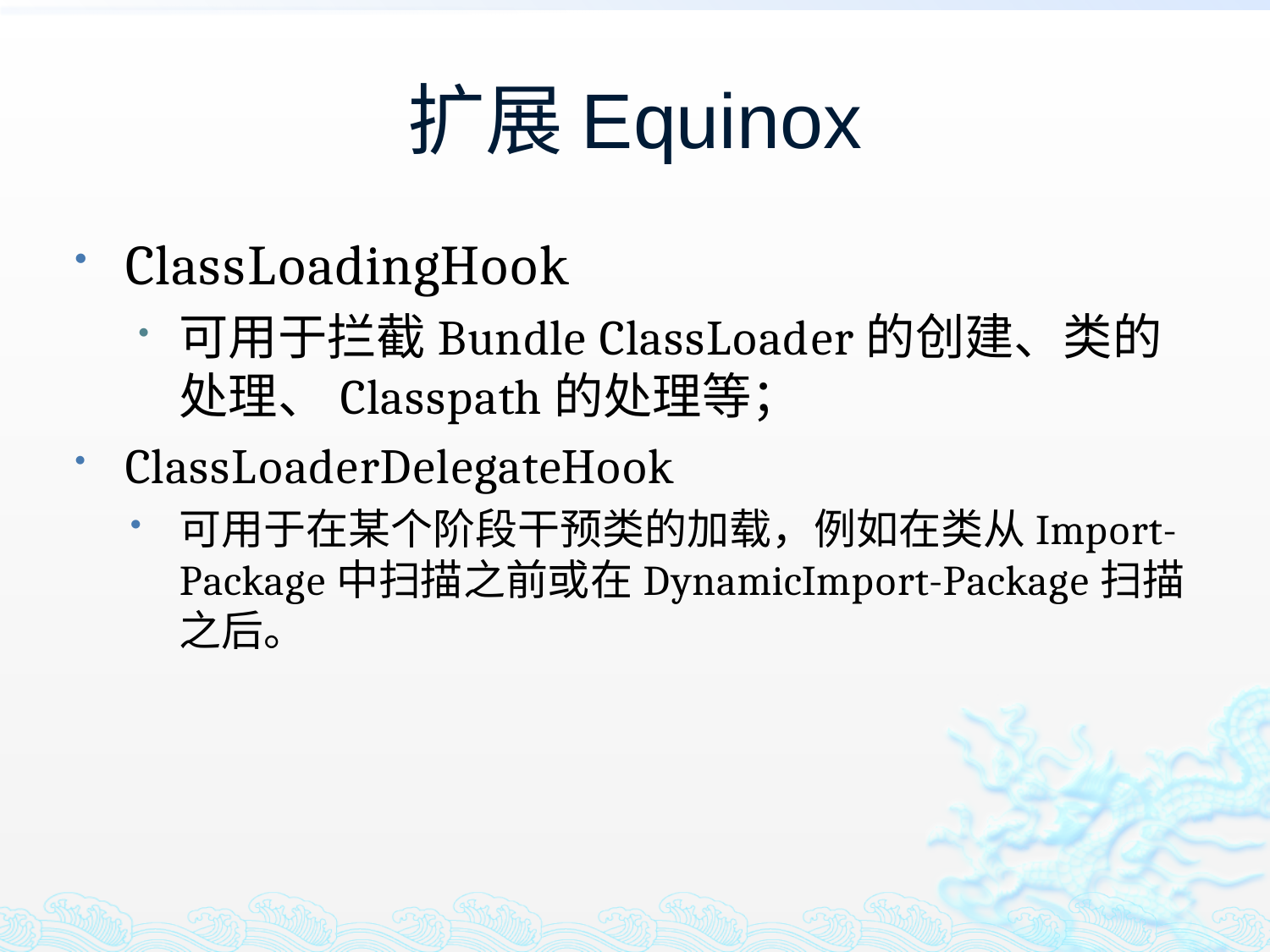

# 扩展Equinox
ClassLoadingHook
可用于拦截Bundle ClassLoader的创建、类的处理、Classpath的处理等；
ClassLoaderDelegateHook
可用于在某个阶段干预类的加载，例如在类从Import-Package中扫描之前或在DynamicImport-Package扫描之后。